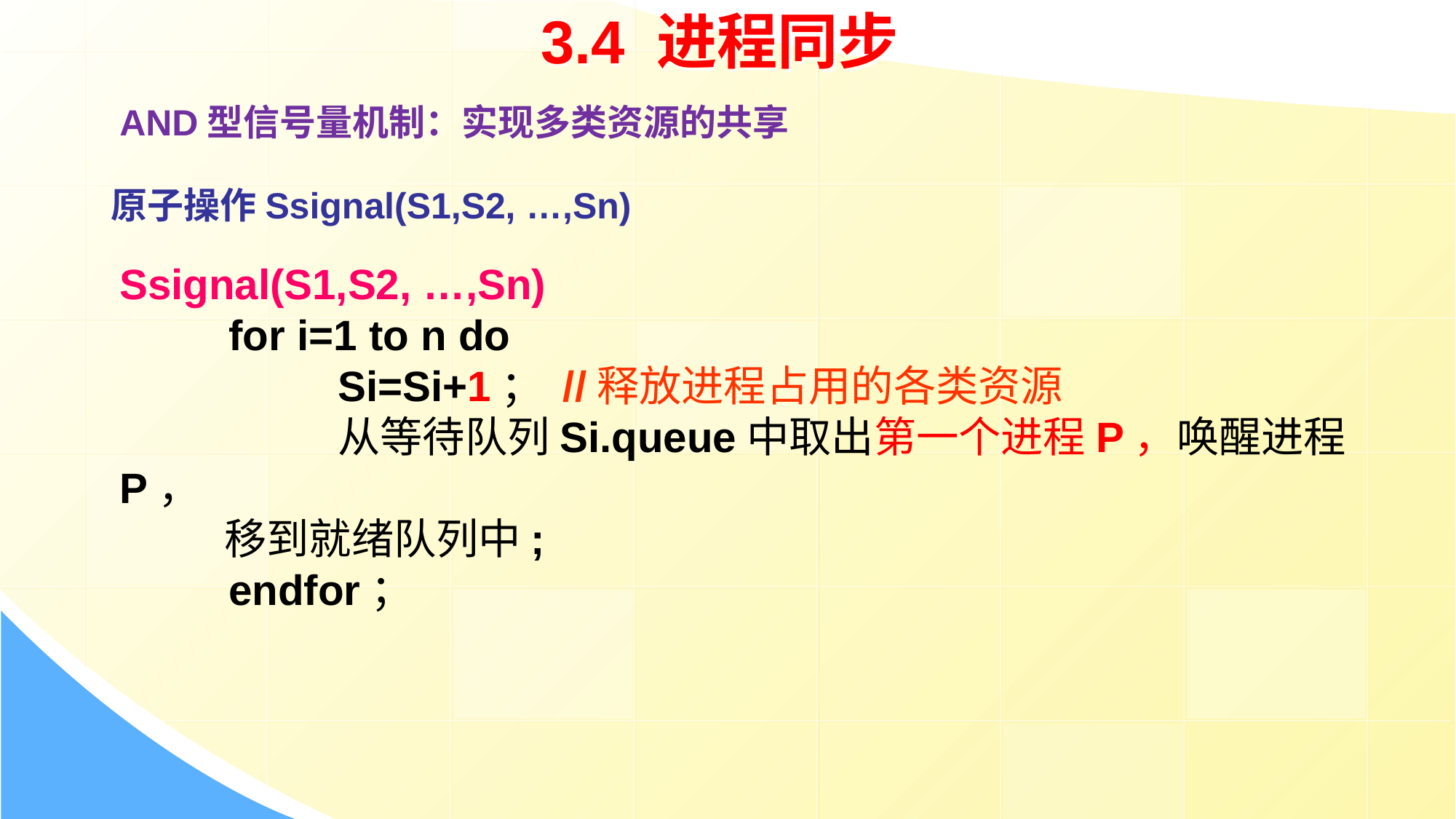

3.4 进程同步
AND型信号量机制：实现多类资源的共享

原子操作Ssignal(S1,S2, …,Sn)
Ssignal(S1,S2, …,Sn)
	for i=1 to n do
		Si=Si+1； //释放进程占用的各类资源
		从等待队列Si.queue中取出第一个进程P，唤醒进程P，
          移到就绪队列中;
	endfor；